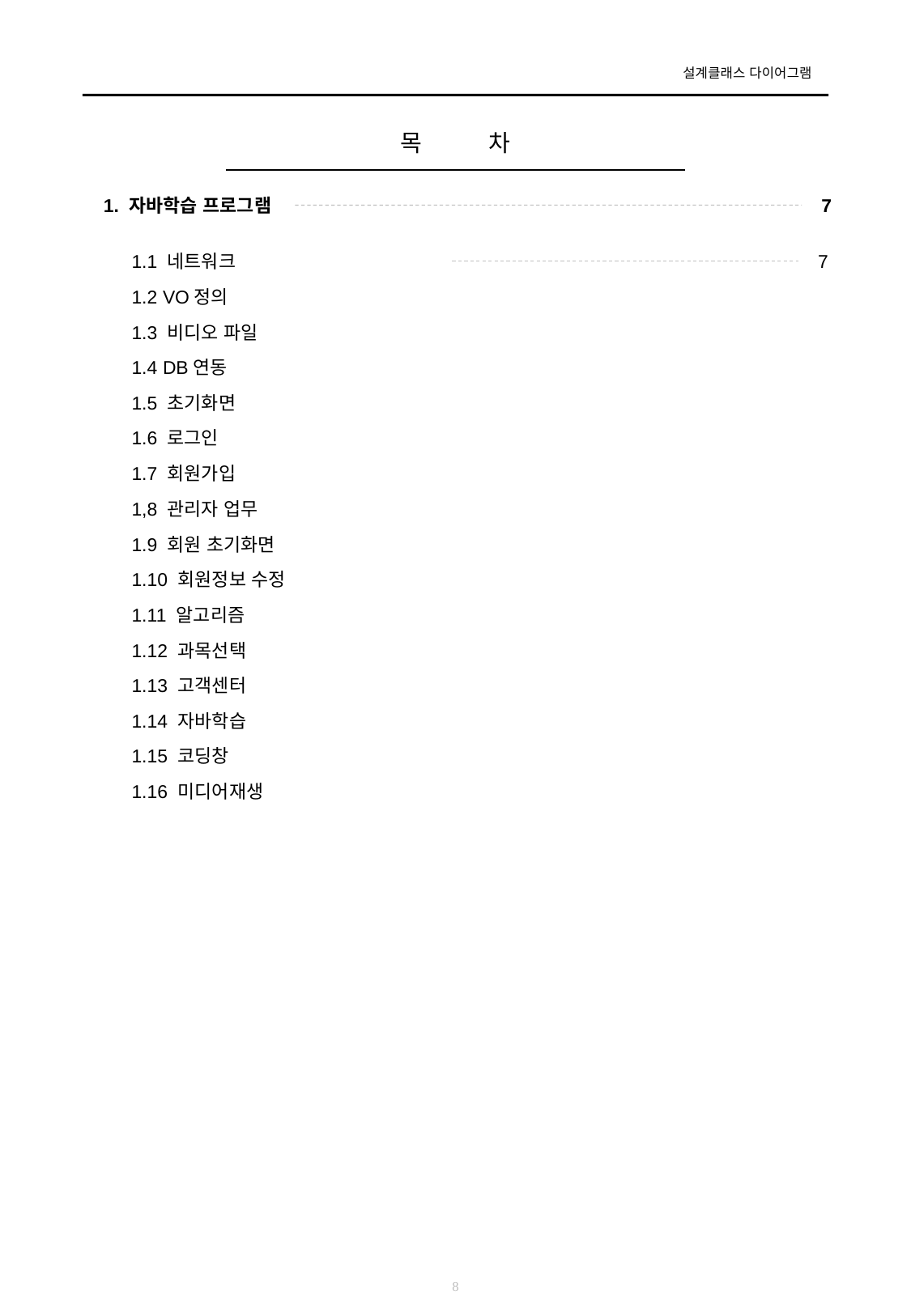

# 목          차
1. 자바학습 프로그램
7
1.1 네트워크
7
1.2 VO정의
1.2 VO
1.3 비디오 파일
1.4 DB연동
1.5 초기화면
1.6 로그인
1.7 회원가입
1,8 관리자 업무
1.9 회원 초기화면
1.10 회원정보 수정
1.11 알고리즘
1.12 과목선택
1.13 고객센터
1.14 자바학습
1.15 코딩창
1.16 미디어재생
8